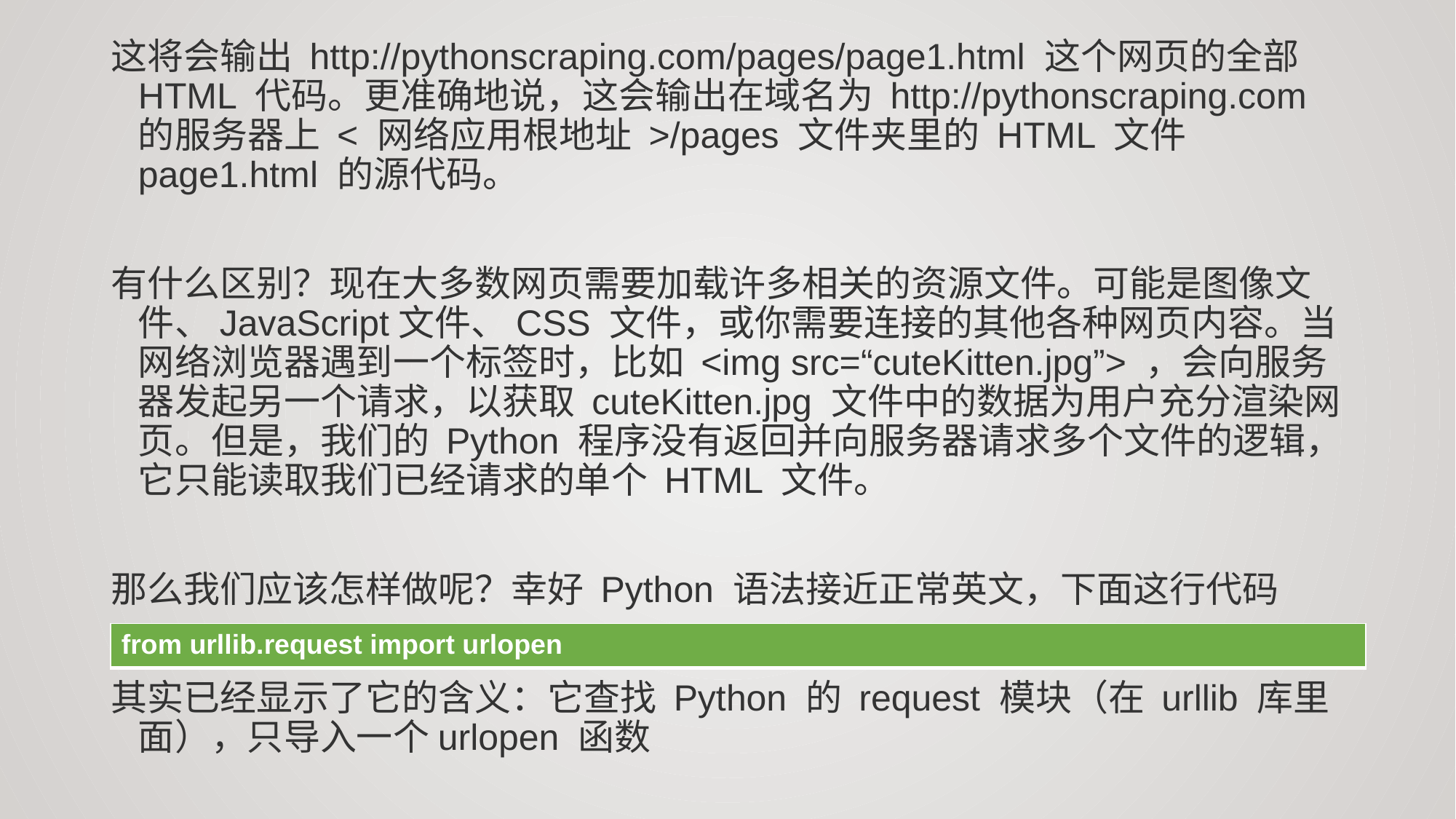

这将会输出 http://pythonscraping.com/pages/page1.html 这个网页的全部 HTML 代码。更准确地说，这会输出在域名为 http://pythonscraping.com 的服务器上 < 网络应用根地址 >/pages 文件夹里的 HTML 文件 page1.html 的源代码。

有什么区别？现在大多数网页需要加载许多相关的资源文件。可能是图像文件、JavaScript文件、CSS 文件，或你需要连接的其他各种网页内容。当网络浏览器遇到一个标签时，比如 <img src=“cuteKitten.jpg”> ，会向服务器发起另一个请求，以获取 cuteKitten.jpg 文件中的数据为用户充分渲染网页。但是，我们的 Python 程序没有返回并向服务器请求多个文件的逻辑，它只能读取我们已经请求的单个 HTML 文件。

那么我们应该怎样做呢？幸好 Python 语法接近正常英文，下面这行代码

其实已经显示了它的含义：它查找 Python 的 request 模块（在 urllib 库里面），只导入一个urlopen 函数

| from urllib.request import urlopen |
| --- |